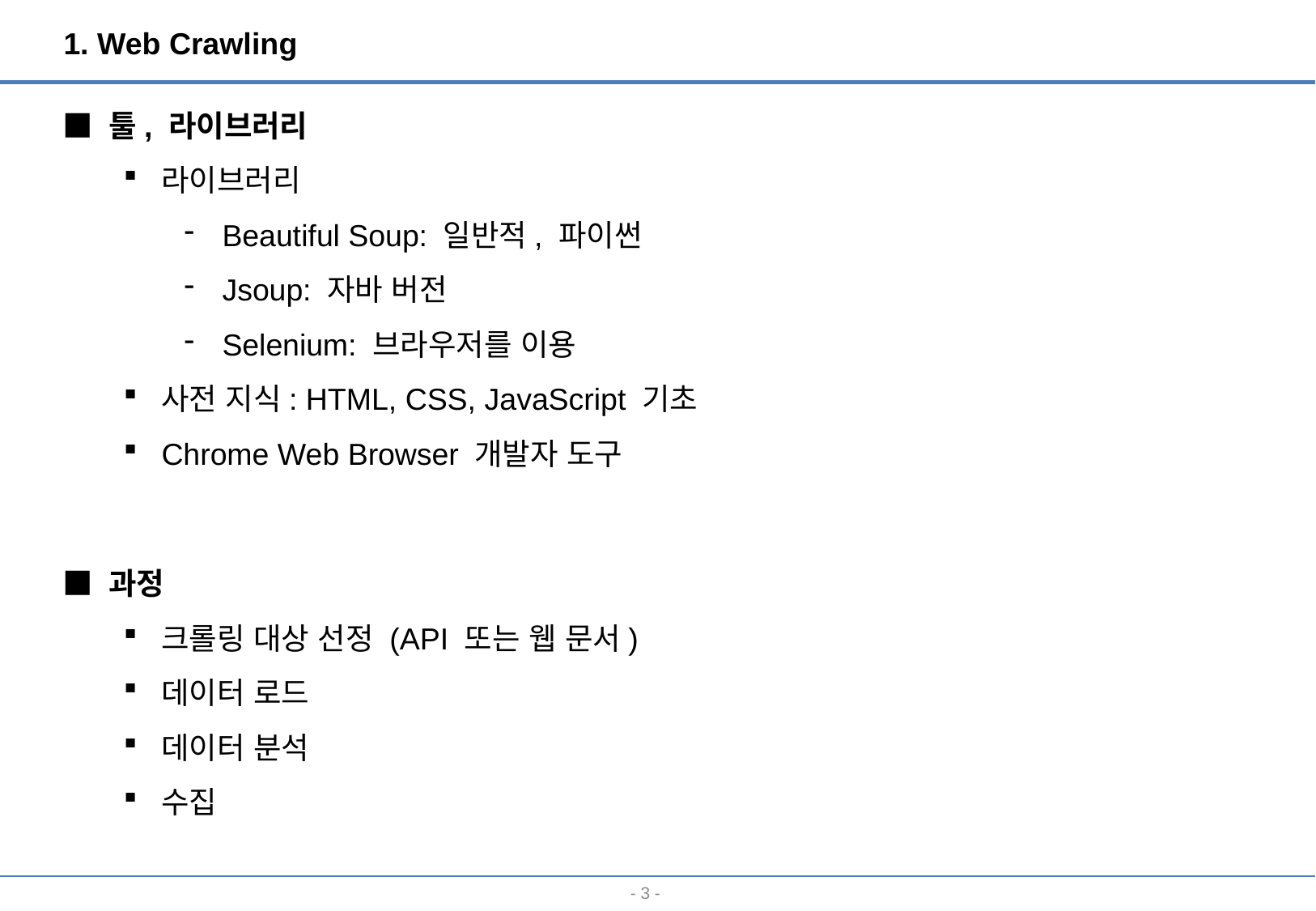

1. Web Crawling
■ 툴, 라이브러리
라이브러리
Beautiful Soup: 일반적, 파이썬
Jsoup: 자바 버전
Selenium: 브라우저를 이용
사전 지식: HTML, CSS, JavaScript 기초
Chrome Web Browser 개발자 도구
■ 과정
크롤링 대상 선정 (API 또는 웹 문서)
데이터 로드
데이터 분석
수집
- 3 -